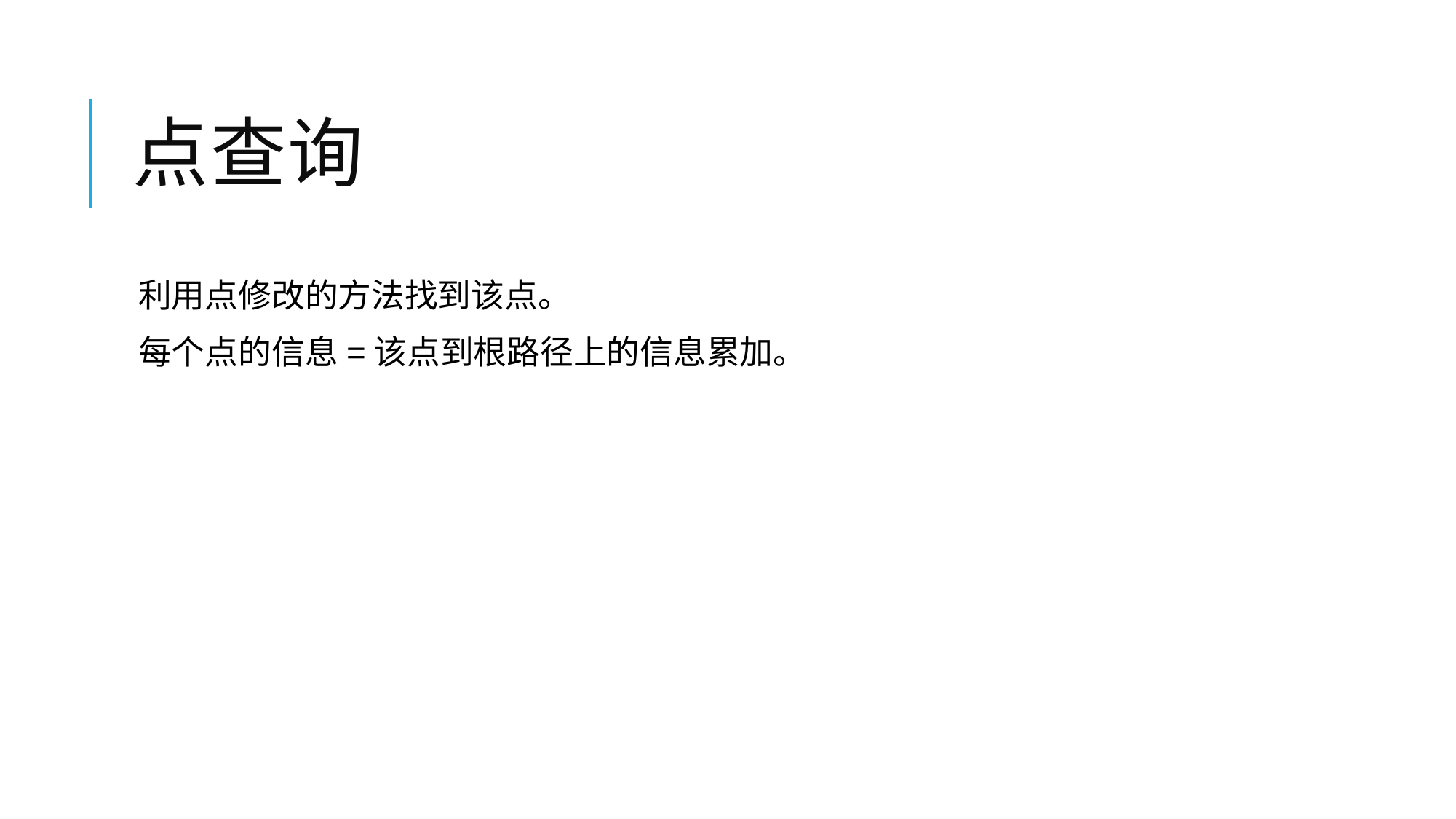

# 点查询
利用点修改的方法找到该点。
每个点的信息=该点到根路径上的信息累加。